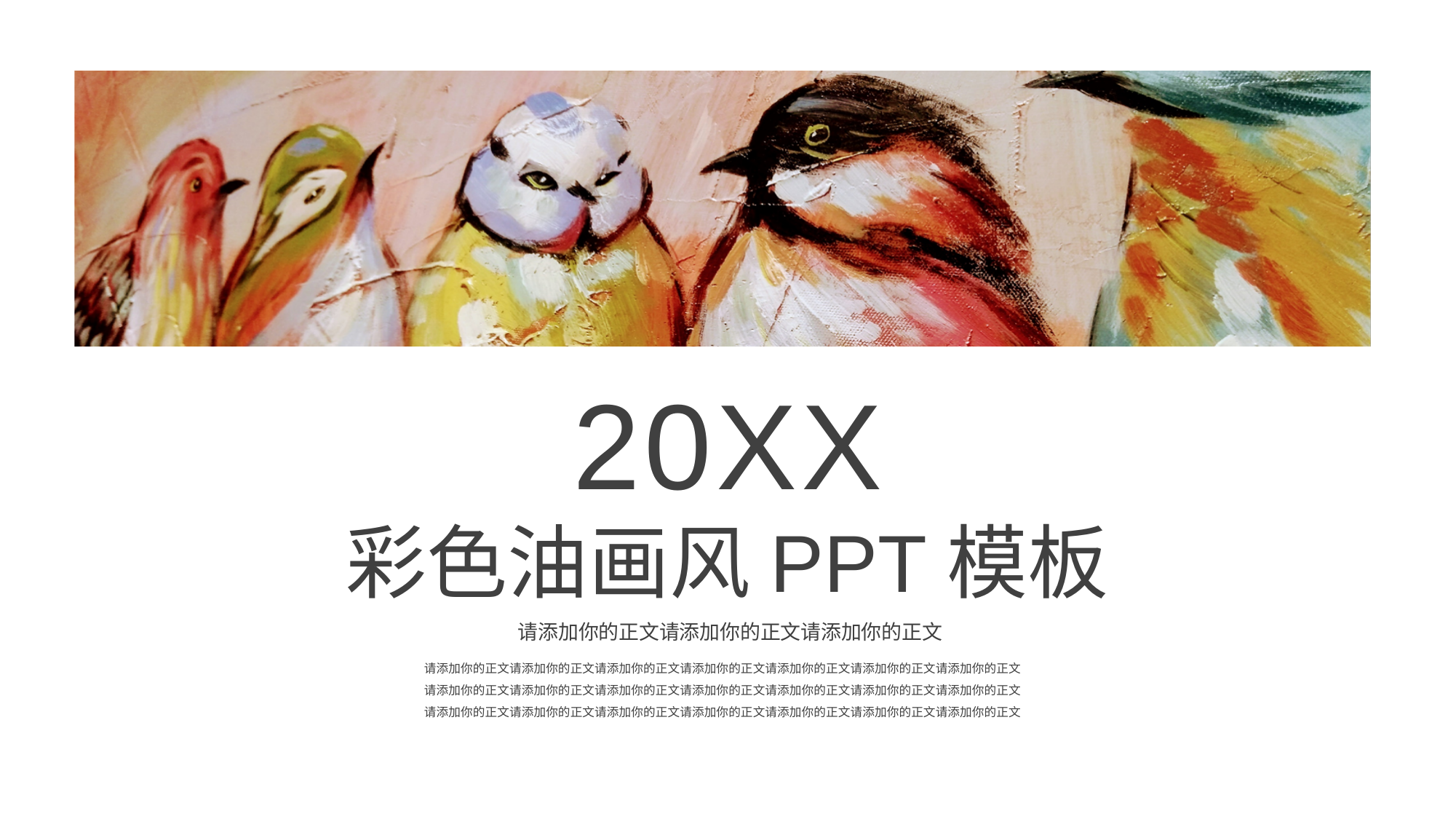

20XX
彩色油画风ppt模板
请添加你的正文请添加你的正文请添加你的正文
请添加你的正文请添加你的正文请添加你的正文请添加你的正文请添加你的正文请添加你的正文请添加你的正文
请添加你的正文请添加你的正文请添加你的正文请添加你的正文请添加你的正文请添加你的正文请添加你的正文
请添加你的正文请添加你的正文请添加你的正文请添加你的正文请添加你的正文请添加你的正文请添加你的正文